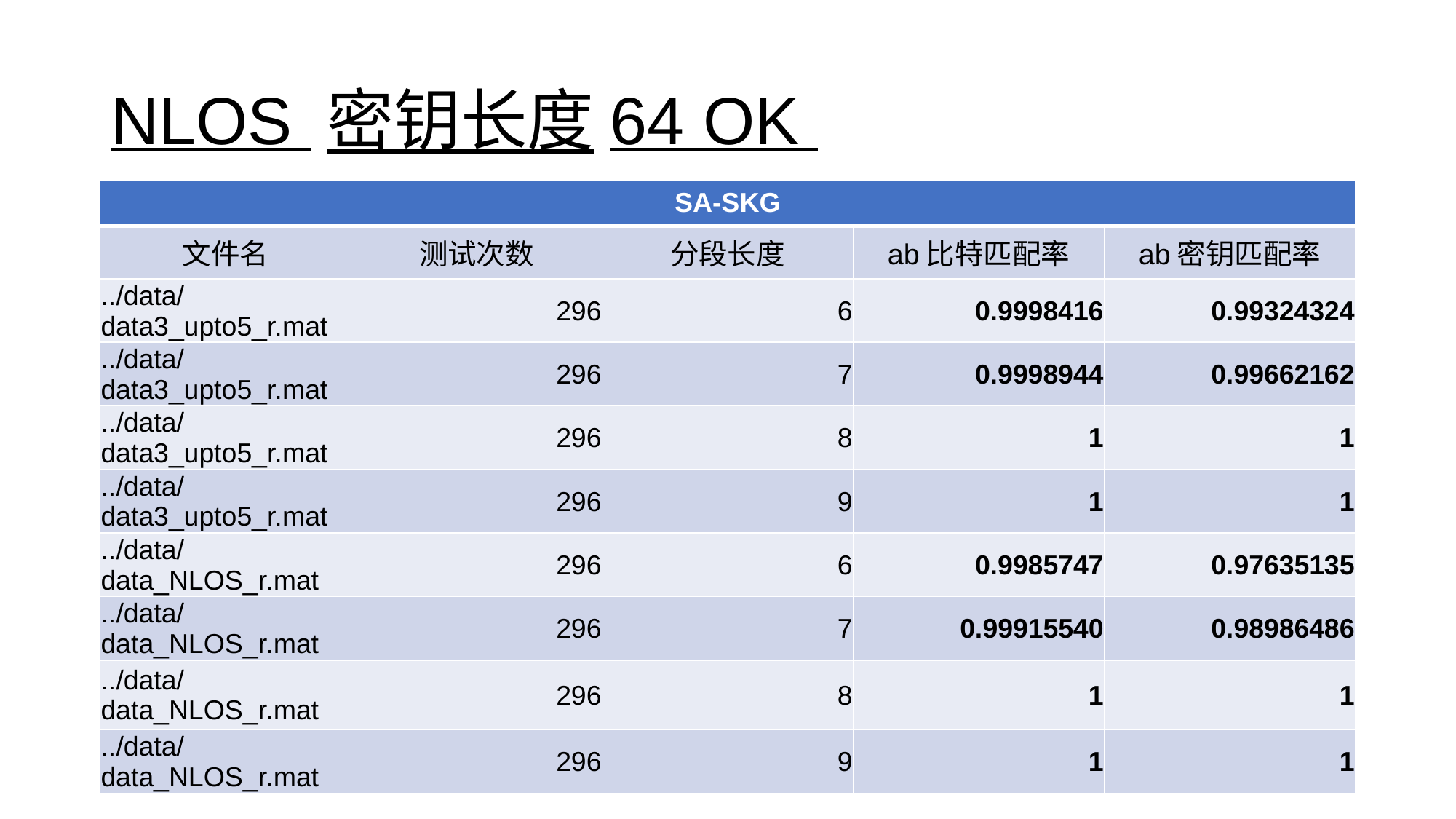

# NLOS 密钥长度64 OK
| SA-SKG |  |  |  |  |
| --- | --- | --- | --- | --- |
| 文件名 | 测试次数 | 分段长度 | ab比特匹配率 | ab密钥匹配率 |
| ../data/data3\_upto5\_r.mat | 296 | 6 | 0.9998416 | 0.99324324 |
| ../data/data3\_upto5\_r.mat | 296 | 7 | 0.9998944 | 0.99662162 |
| ../data/data3\_upto5\_r.mat | 296 | 8 | 1 | 1 |
| ../data/data3\_upto5\_r.mat | 296 | 9 | 1 | 1 |
| ../data/data\_NLOS\_r.mat | 296 | 6 | 0.9985747 | 0.97635135 |
| ../data/data\_NLOS\_r.mat | 296 | 7 | 0.99915540 | 0.98986486 |
| ../data/data\_NLOS\_r.mat | 296 | 8 | 1 | 1 |
| ../data/data\_NLOS\_r.mat | 296 | 9 | 1 | 1 |